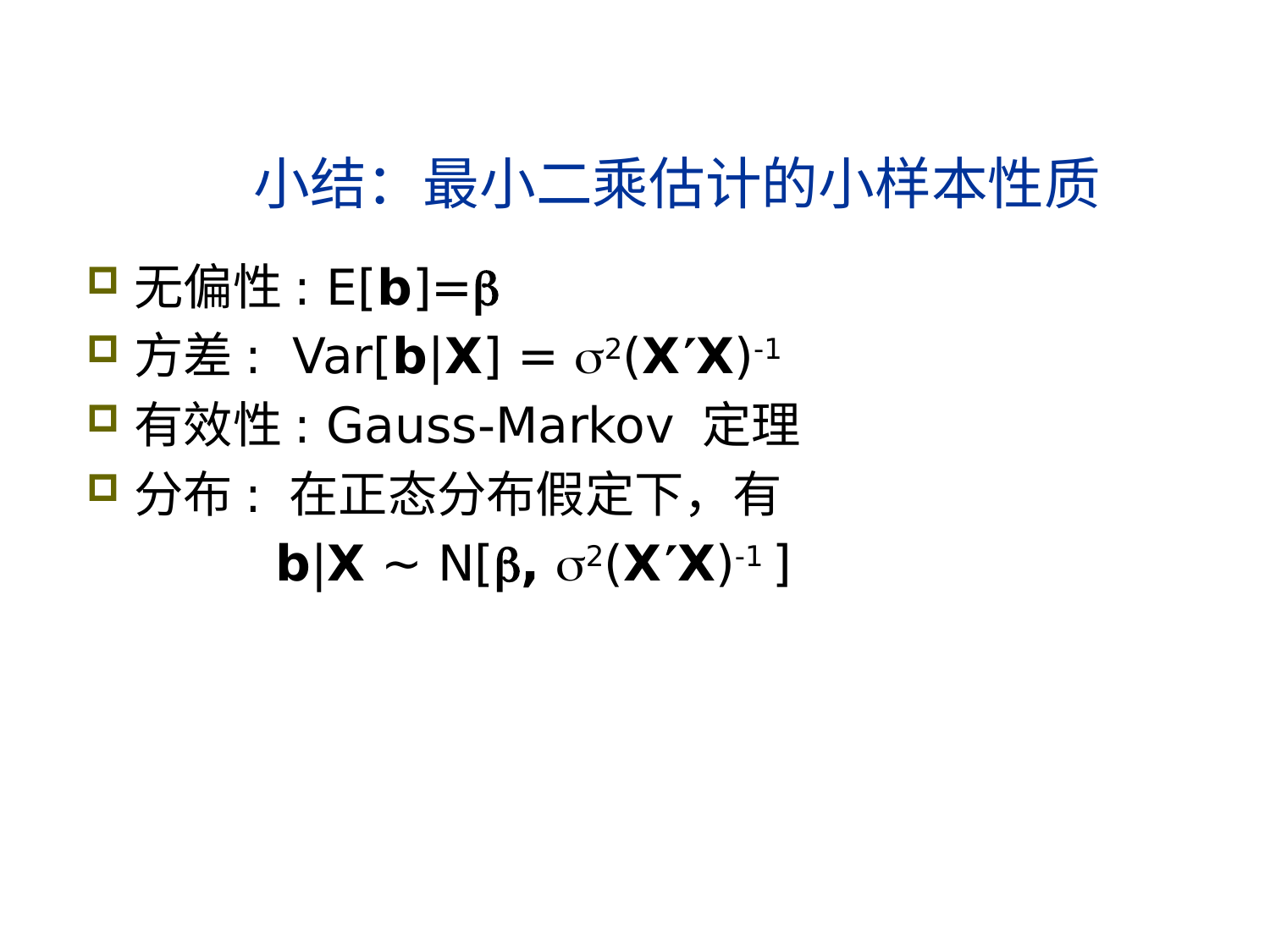

# 小结：最小二乘估计的小样本性质
无偏性: E[b]=β
方差:  Var[b|X] = σ2(X′X)-1
有效性: Gauss-Markov 定理
分布: 在正态分布假定下，有
           b|X ~ N[β, σ2(X′X)-1 ]